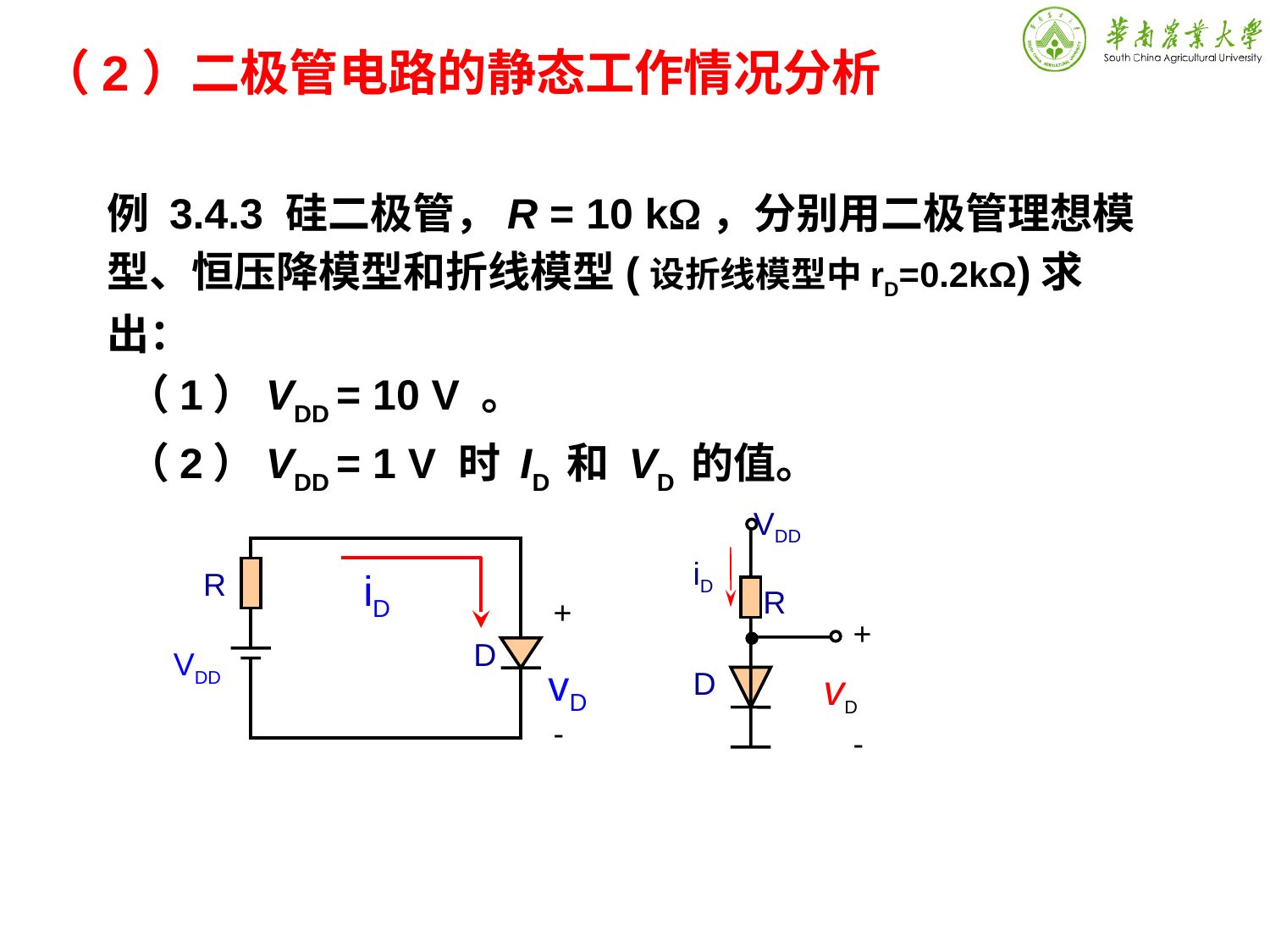

（2）二极管电路的静态工作情况分析
例 3.4.3 硅二极管，R = 10 kΩ，分别用二极管理想模型、恒压降模型和折线模型(设折线模型中rD=0.2kΩ)求出：
 （1）VDD = 10 V 。
 （2）VDD = 1 V 时 ID 和 VD 的值。
VDD

iD

R

+

D
vD

-

R

iD

+
-
vD
D
VDD